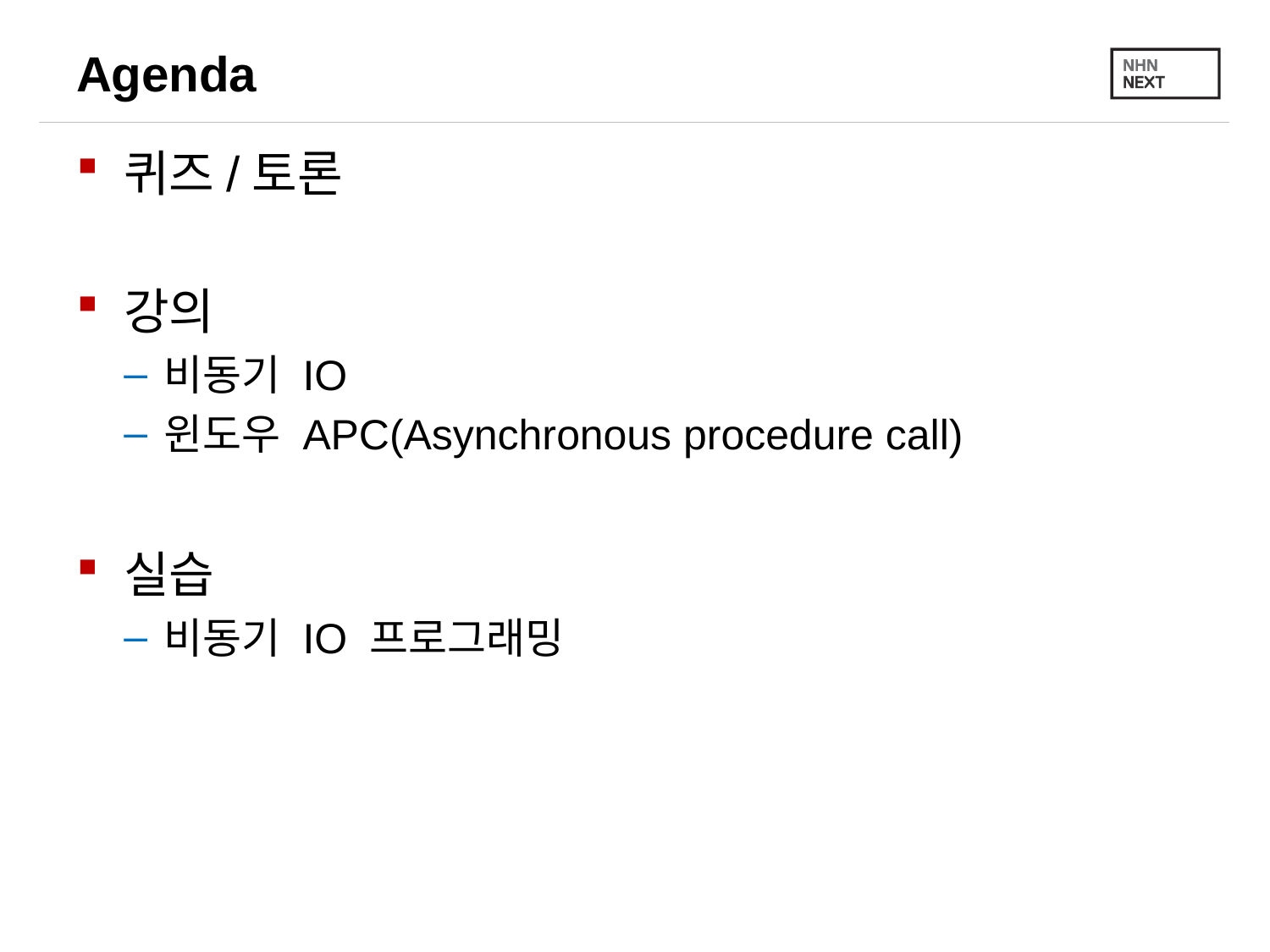

# Agenda
퀴즈/토론

강의
비동기 IO
윈도우 APC(Asynchronous procedure call)

실습
비동기 IO 프로그래밍